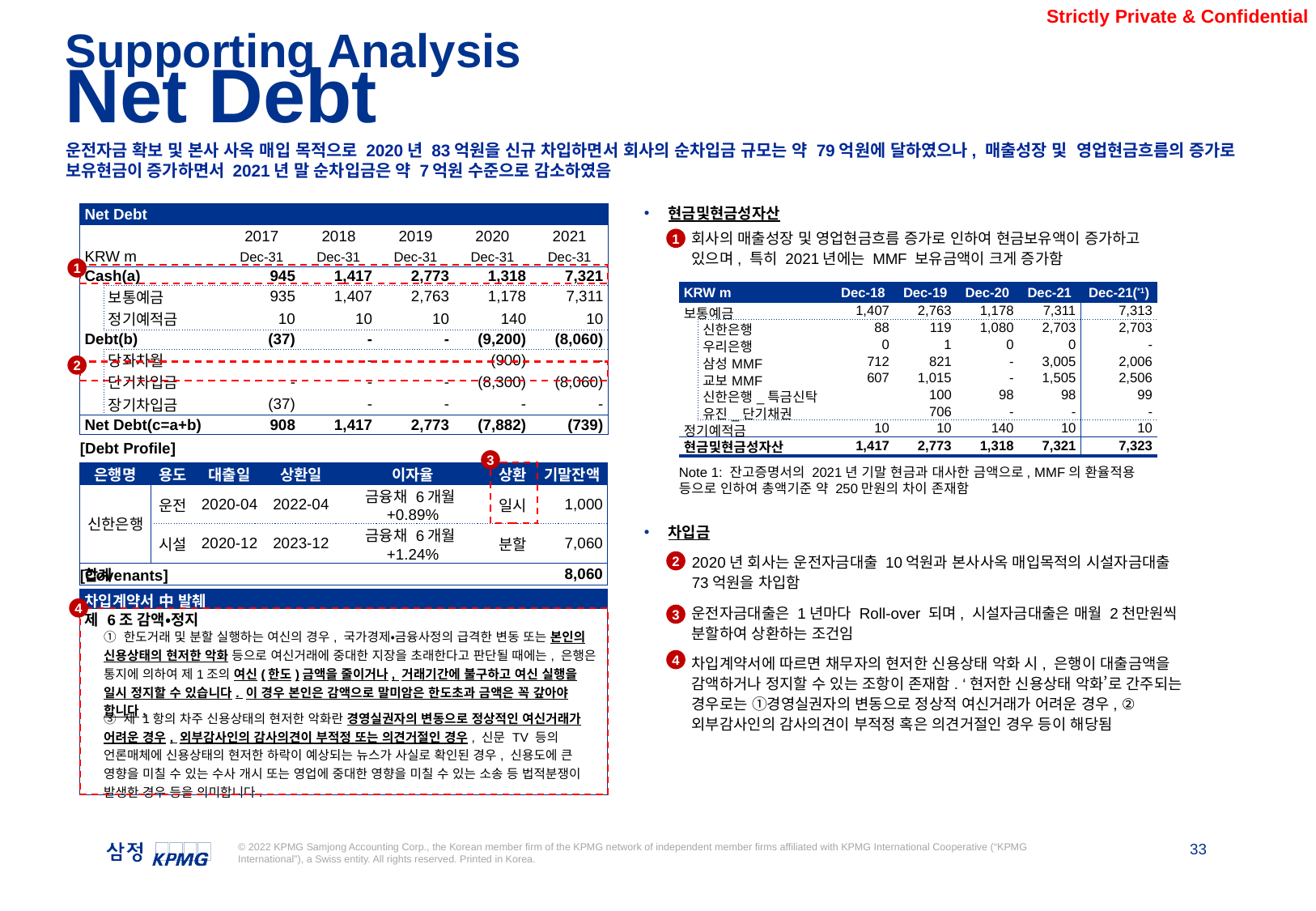

Supporting Analysis
Net Debt
운전자금 확보 및 본사 사옥 매입 목적으로 2020년 83억원을 신규 차입하면서 회사의 순차입금 규모는 약 79억원에 달하였으나, 매출성장 및  영업현금흐름의 증가로 보유현금이 증가하면서 2021년 말 순차입금은 약 7억원 수준으로 감소하였음
현금및현금성자산
회사의 매출성장 및 영업현금흐름 증가로 인하여 현금보유액이 증가하고 있으며, 특히 2021년에는 MMF 보유금액이 크게 증가함

차입금
2020년 회사는 운전자금대출 10억원과 본사사옥 매입목적의 시설자금대출 73억원을 차입함
운전자금대출은 1년마다 Roll-over 되며, 시설자금대출은 매월 2천만원씩 분할하여 상환하는 조건임
차입계약서에 따르면 채무자의 현저한 신용상태 악화 시, 은행이 대출금액을 감액하거나 정지할 수 있는 조항이 존재함. ‘현저한 신용상태 악화’로 간주되는 경우로는 ①경영실권자의 변동으로 정상적 여신거래가 어려운 경우, ②외부감사인의 감사의견이 부적정 혹은 의견거절인 경우 등이 해당됨
| Net Debt |  |  |  |  |  |  |
| --- | --- | --- | --- | --- | --- | --- |
|  |  | 2017 | 2018 | 2019 | 2020 | 2021 |
| KRW m |  | Dec-31 | Dec-31 | Dec-31 | Dec-31 | Dec-31 |
| Cash(a) |  | 945 | 1,417 | 2,773 | 1,318 | 7,321 |
|  | 보통예금 | 935 | 1,407 | 2,763 | 1,178 | 7,311 |
|  | 정기예적금 | 10 | 10 | 10 | 140 | 10 |
| Debt(b) |  | (37) | - | - | (9,200) | (8,060) |
|  | 당좌차월 | - | - | - | (900) | - |
|  | 단기차입금 | - | - | - | (8,300) | (8,060) |
|  | 장기차입금 | (37) | - | - | - | - |
| Net Debt(c=a+b) |  | 908 | 1,417 | 2,773 | (7,882) | (739) |
1
1

| KRW m |  | Dec-18 | Dec-19 | Dec-20 | Dec-21 | Dec-21(\*1) |
| --- | --- | --- | --- | --- | --- | --- |
| 보통예금 |  | 1,407 | 2,763 | 1,178 | 7,311 | 7,313 |
|  | 신한은행 | 88 | 119 | 1,080 | 2,703 | 2,703 |
|  | 우리은행 | 0 | 1 | 0 | 0 | - |
|  | 삼성MMF | 712 | 821 | - | 3,005 | 2,006 |
|  | 교보MMF | 607 | 1,015 | - | 1,505 | 2,506 |
|  | 신한은행\_특금신탁 |  | 100 | 98 | 98 | 99 |
|  | 유진\_단기채권 |  | 706 | - | - | - |
| 정기예적금 |  | 10 | 10 | 140 | 10 | 10 |
| 현금및현금성자산 |  | 1,417 | 2,773 | 1,318 | 7,321 | 7,323 |
2

[Debt Profile]
3
| 은행명 | 용도 | 대출일 | 상환일 | 이자율 | 상환 | 기말잔액 |
| --- | --- | --- | --- | --- | --- | --- |
| 신한은행 | 운전 | 2020-04 | 2022-04 | 금융채 6개월+0.89% | 일시 | 1,000 |
| 일반자금대출 | 시설 | 2020-12 | 2023-12 | 금융채 6개월+1.24% | 분할 | 7,060 |
| 합계 |  |  |  |  |  | 8,060 |

Note 1: 잔고증명서의 2021년 기말 현금과 대사한 금액으로, MMF의 환율적용 등으로 인하여 총액기준 약 250만원의 차이 존재함
2
[Covenants]
| 차입계약서 中 발췌 |  |  |  |  |  |  |
| --- | --- | --- | --- | --- | --- | --- |
| 제 6조 감액•정지 |  |  |  |  |  |  |
|  | ① 한도거래 및 분할 실행하는 여신의 경우, 국가경제•금융사정의 급격한 변동 또는 본인의 신용상태의 현저한 악화 등으로 여신거래에 중대한 지장을 초래한다고 판단될 때에는, 은행은 통지에 의하여 제1조의 여신(한도)금액을 줄이거나, 거래기간에 불구하고 여신 실행을 일시 정지할 수 있습니다. 이 경우 본인은 감액으로 말미암은 한도초과 금액은 꼭 갚아야 합니다. |  |  |  |  |  |
|  | ③ 제 1항의 차주 신용상태의 현저한 악화란 경영실권자의 변동으로 정상적인 여신거래가 어려운 경우, 외부감사인의 감사의견이 부적정 또는 의견거절인 경우, 신문 TV 등의 언론매체에 신용상태의 현저한 하락이 예상되는 뉴스가 사실로 확인된 경우, 신용도에 큰 영향을 미칠 수 있는 수사 개시 또는 영업에 중대한 영향을 미칠 수 있는 소송 등 법적분쟁이 발생한 경우 등을 의미합니다. |  |  |  |  |  |
4
3

4